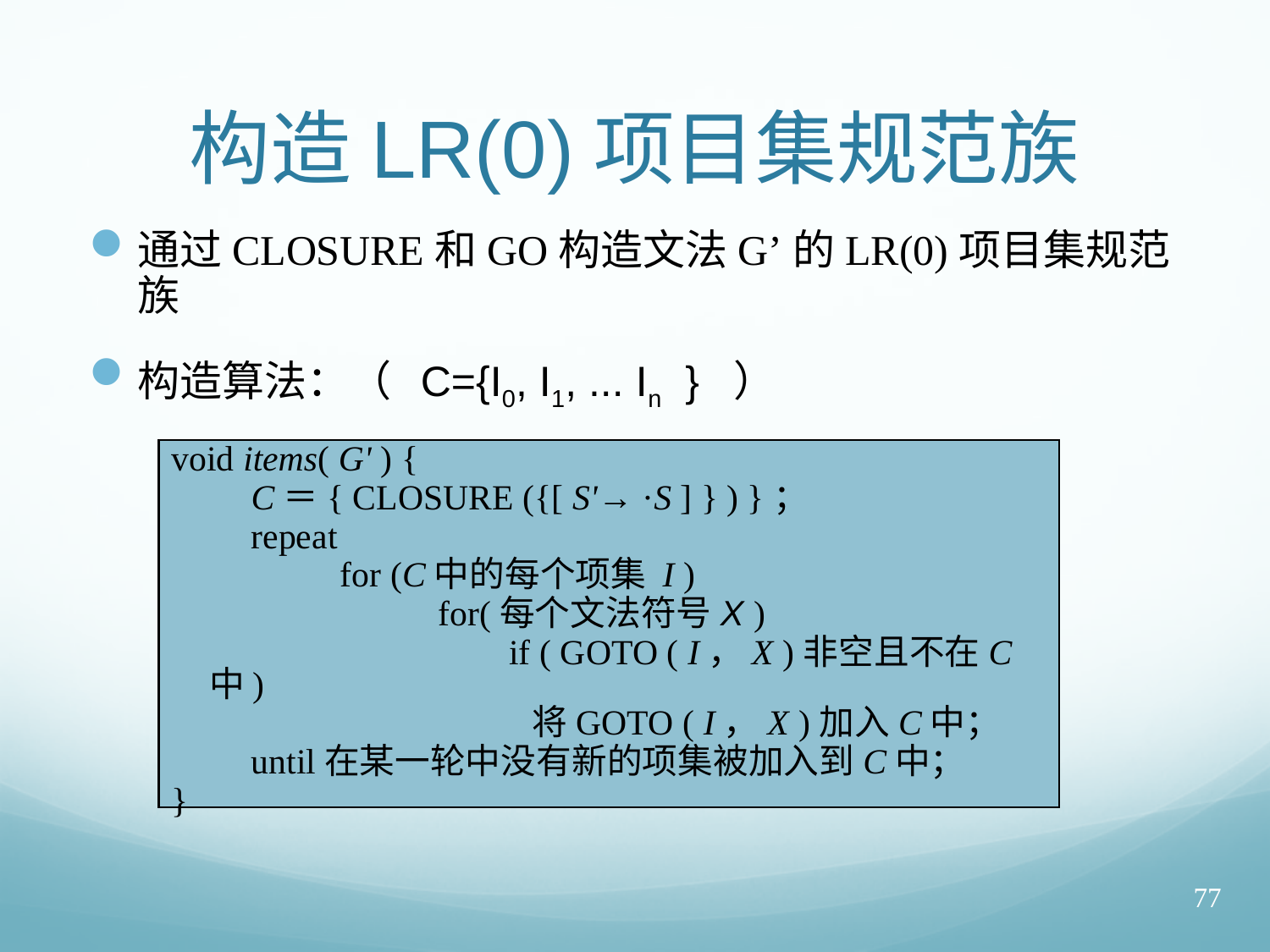

# 构造LR(0)项目集规范族
通过CLOSURE和GO构造文法G’的LR(0)项目集规范族
构造算法：（  C={I0, I1, ... In  }  ）
void items( G' ) {
         C＝{ CLOSURE ({[ S'→ ·S ] } ) }；
         repeat
                   for (C中的每个项集 I )
                              for(每个文法符号X )
                                      if ( GOTO ( I，X )非空且不在C中)
                                             将GOTO ( I，X )加入C中；
         until在某一轮中没有新的项集被加入到C中；
}
77